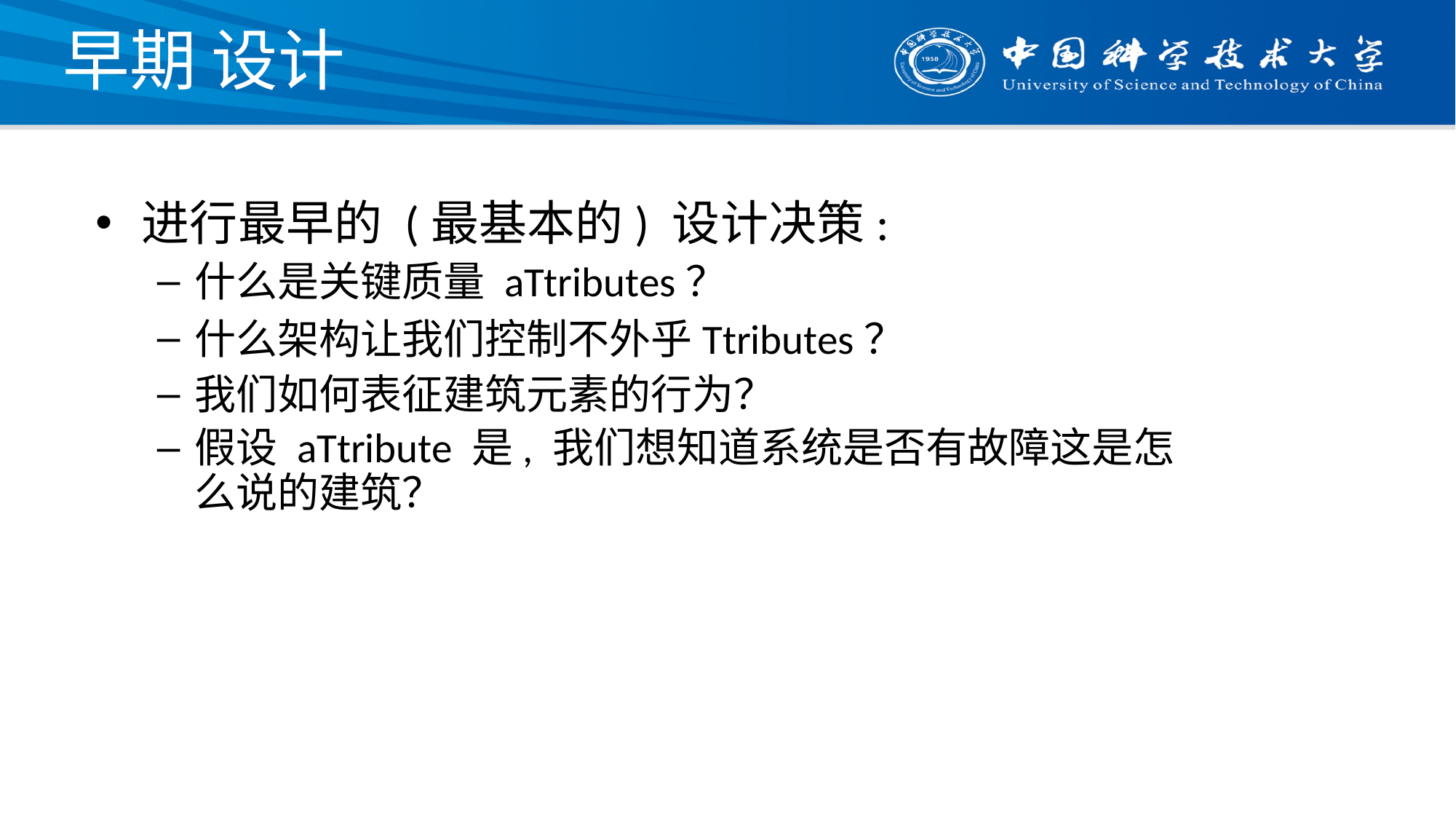

# 早期 设计
进行最早的 (最基本的) 设计决策:
什么是关键质量 aTtributes？
什么架构让我们控制不外乎Ttributes？
我们如何表征建筑元素的行为？
假设 aTtribute 是, 我们想知道系统是否有故障这是怎么说的建筑？